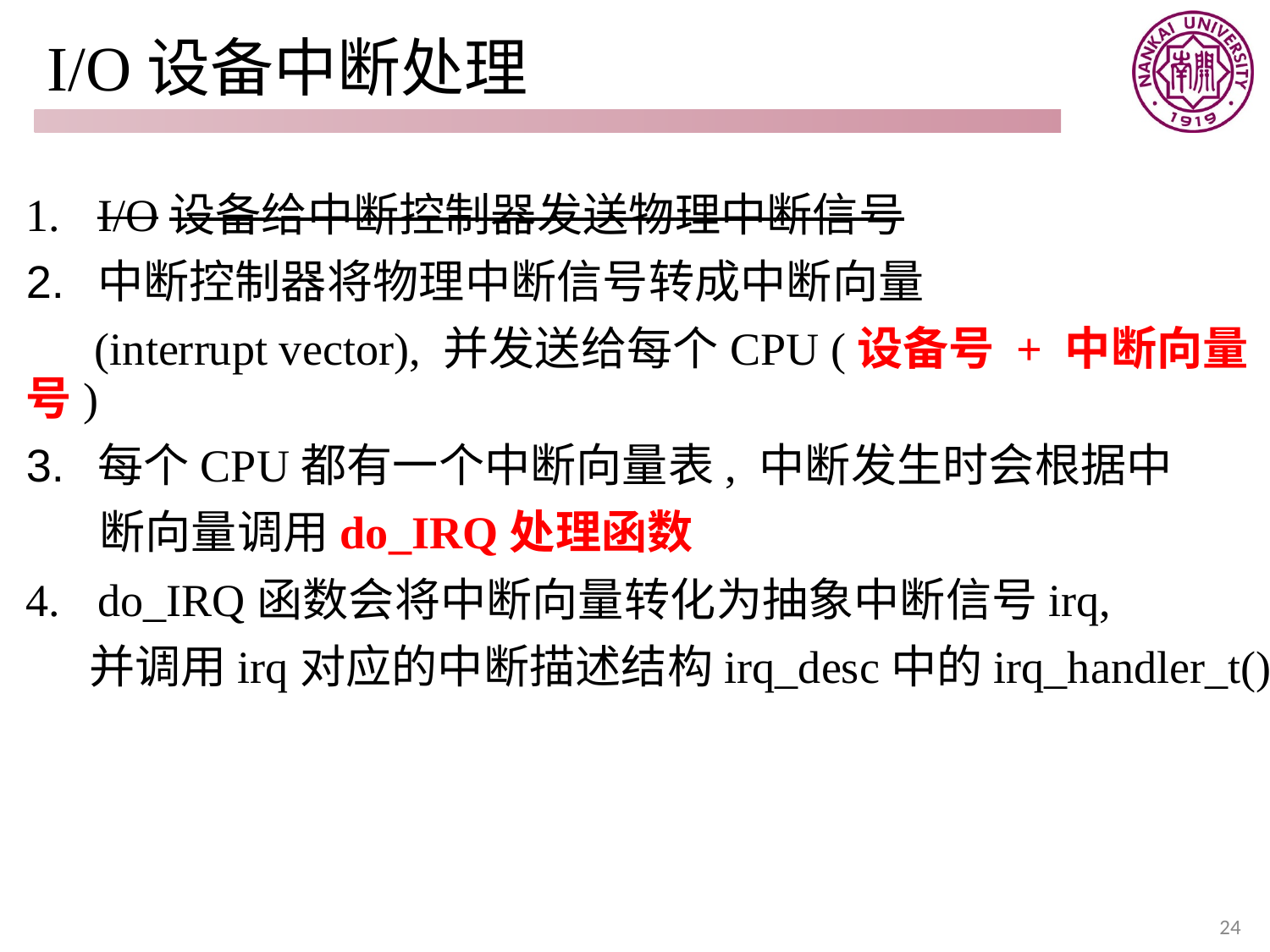

# I/O设备中断处理
I/O设备给中断控制器发送物理中断信号
中断控制器将物理中断信号转成中断向量
      (interrupt vector), 并发送给每个CPU (设备号 + 中断向量号)
每个CPU都有一个中断向量表, 中断发生时会根据中
      断向量调用do_IRQ处理函数
do_IRQ函数会将中断向量转化为抽象中断信号irq,
     并调用irq对应的中断描述结构irq_desc中的irq_handler_t()
24